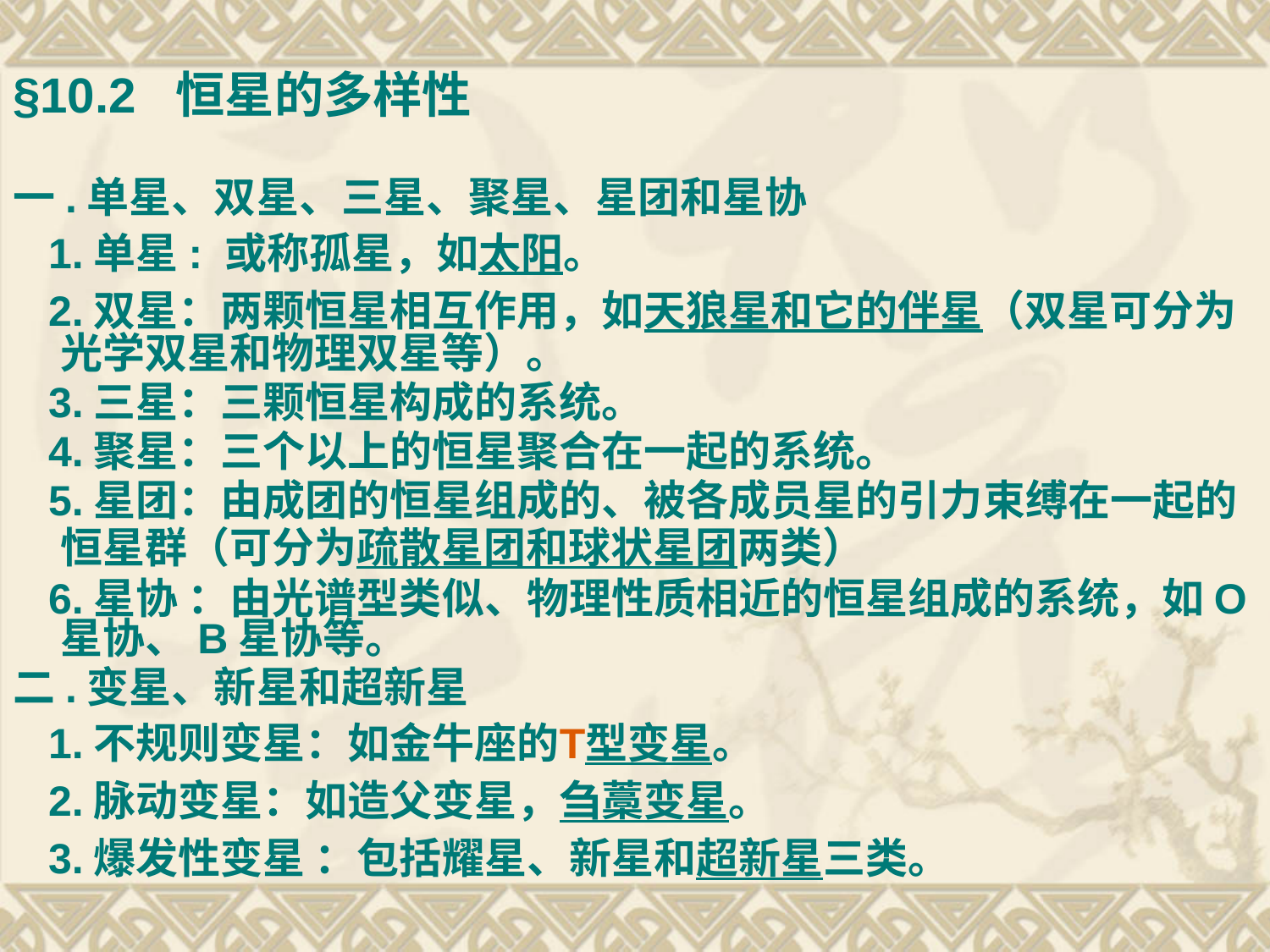

§10.2  恒星的多样性

一.单星、双星、三星、聚星、星团和星协
   1.单星: 或称孤星，如太阳。
   2.双星：两颗恒星相互作用，如天狼星和它的伴星（双星可分为光学双星和物理双星等）。
   3.三星：三颗恒星构成的系统。
   4.聚星：三个以上的恒星聚合在一起的系统。
   5.星团：由成团的恒星组成的、被各成员星的引力束缚在一起的恒星群（可分为疏散星团和球状星团两类）
   6.星协 ：由光谱型类似、物理性质相近的恒星组成的系统，如O星协、B星协等。
二.变星、新星和超新星
   1.不规则变星：如金牛座的T型变星。
   2.脉动变星：如造父变星，刍藁变星。
   3.爆发性变星 ：包括耀星、新星和超新星三类。